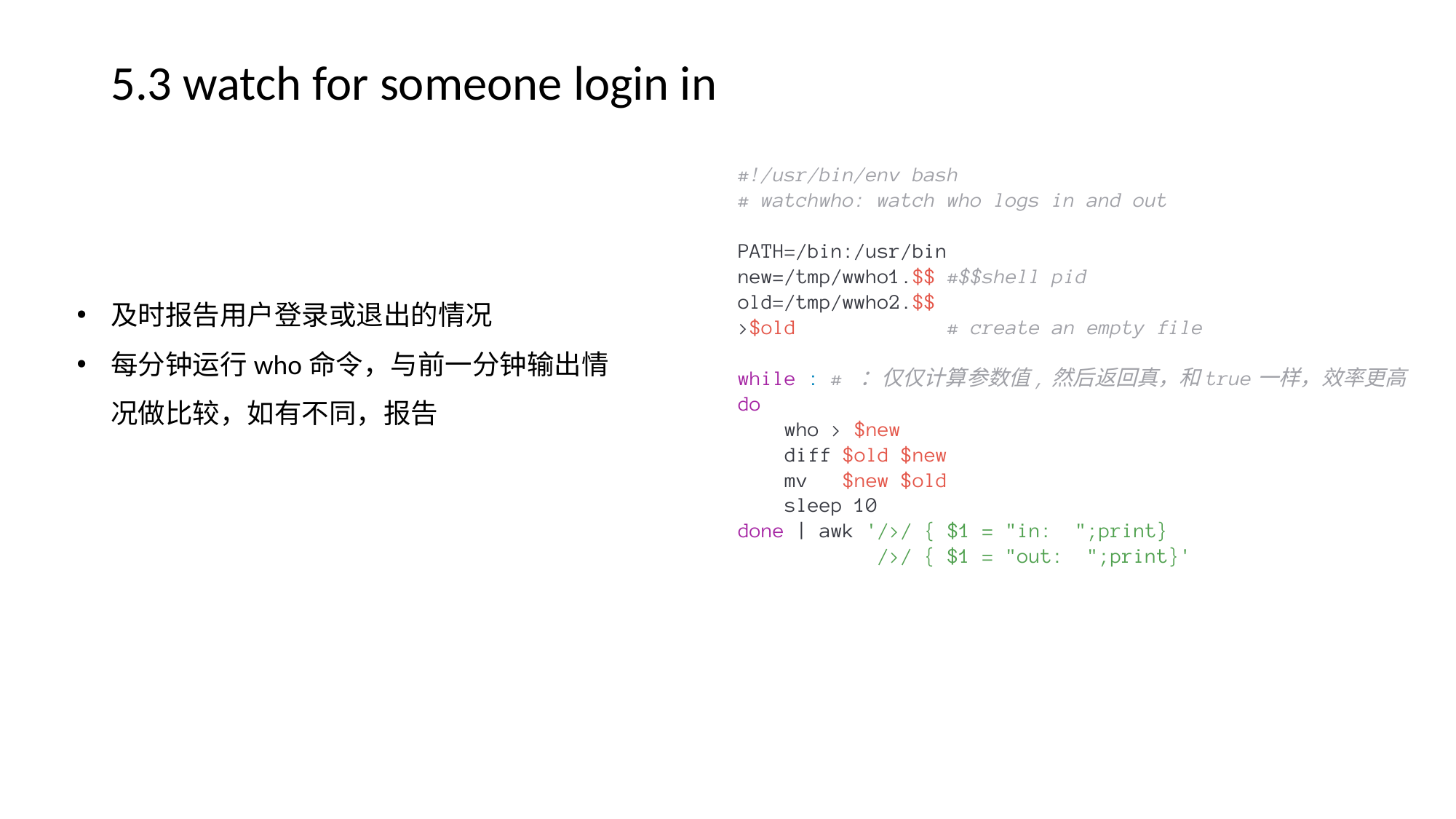

5.3 watch for someone login in
#!/usr/bin/env bash
# watchwho: watch who logs in and out
PATH=/bin:/usr/bin
new=/tmp/wwho1.$$ #$$shell pid
old=/tmp/wwho2.$$
>$old             # create an empty file
while : # ：仅仅计算参数值,然后返回真，和true一样，效率更高
do
    who > $new
    diff $old $new
    mv   $new $old
    sleep 10
done | awk '/>/ { $1 = "in:  ";print}
            />/ { $1 = "out:  ";print}'
及时报告用户登录或退出的情况
每分钟运行who命令，与前一分钟输出情况做比较，如有不同，报告